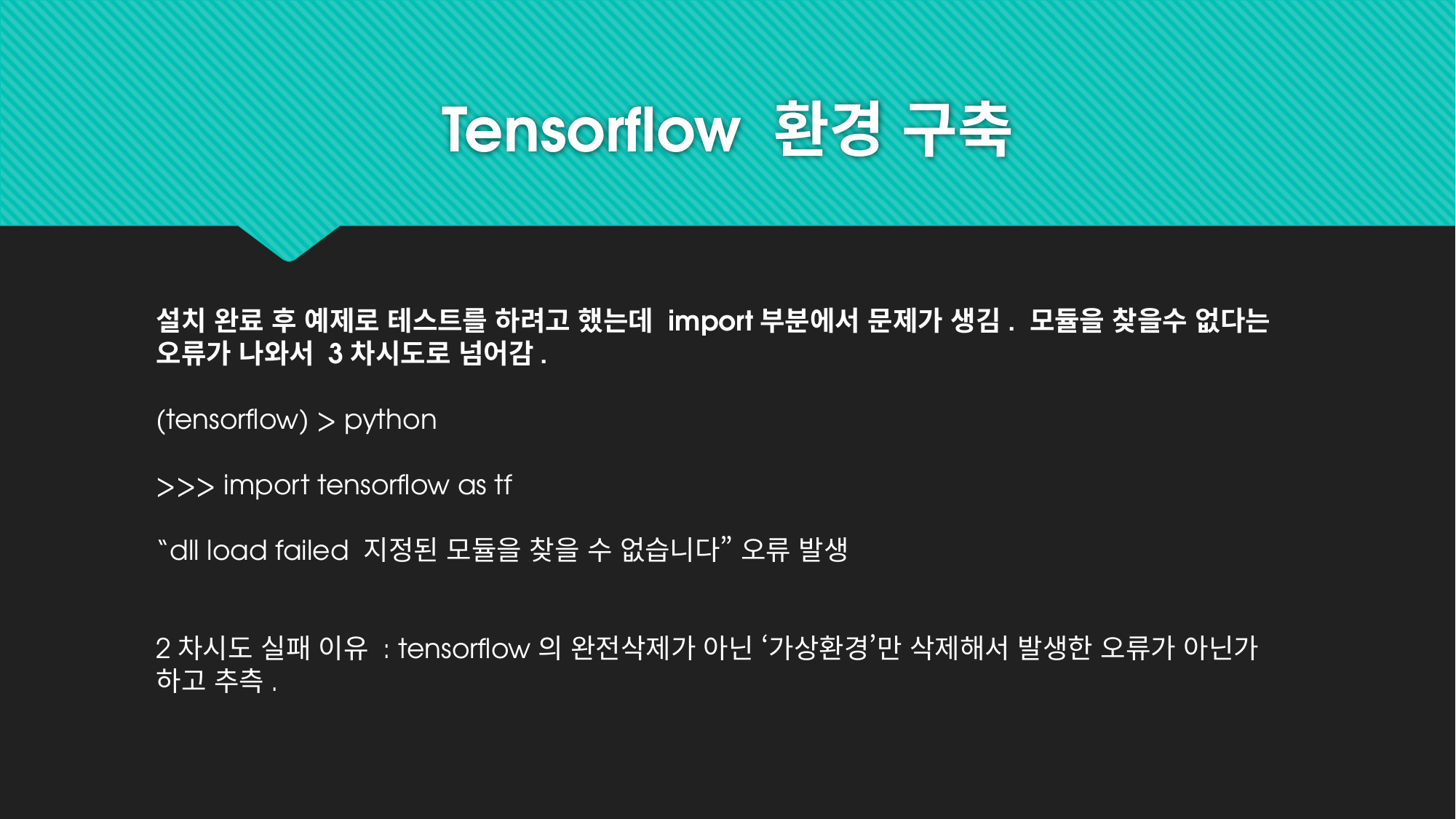

# Tensorflow 환경 구축
설치 완료 후 예제로 테스트를 하려고 했는데 import부분에서 문제가 생김. 모듈을 찾을수 없다는 오류가 나와서 3차시도로 넘어감.

(tensorflow) > python

>>> import tensorflow as tf
“dll load failed 지정된 모듈을 찾을 수 없습니다” 오류 발생

2차시도 실패 이유 : tensorflow의 완전삭제가 아닌 ‘가상환경’만 삭제해서 발생한 오류가 아닌가 하고 추측.